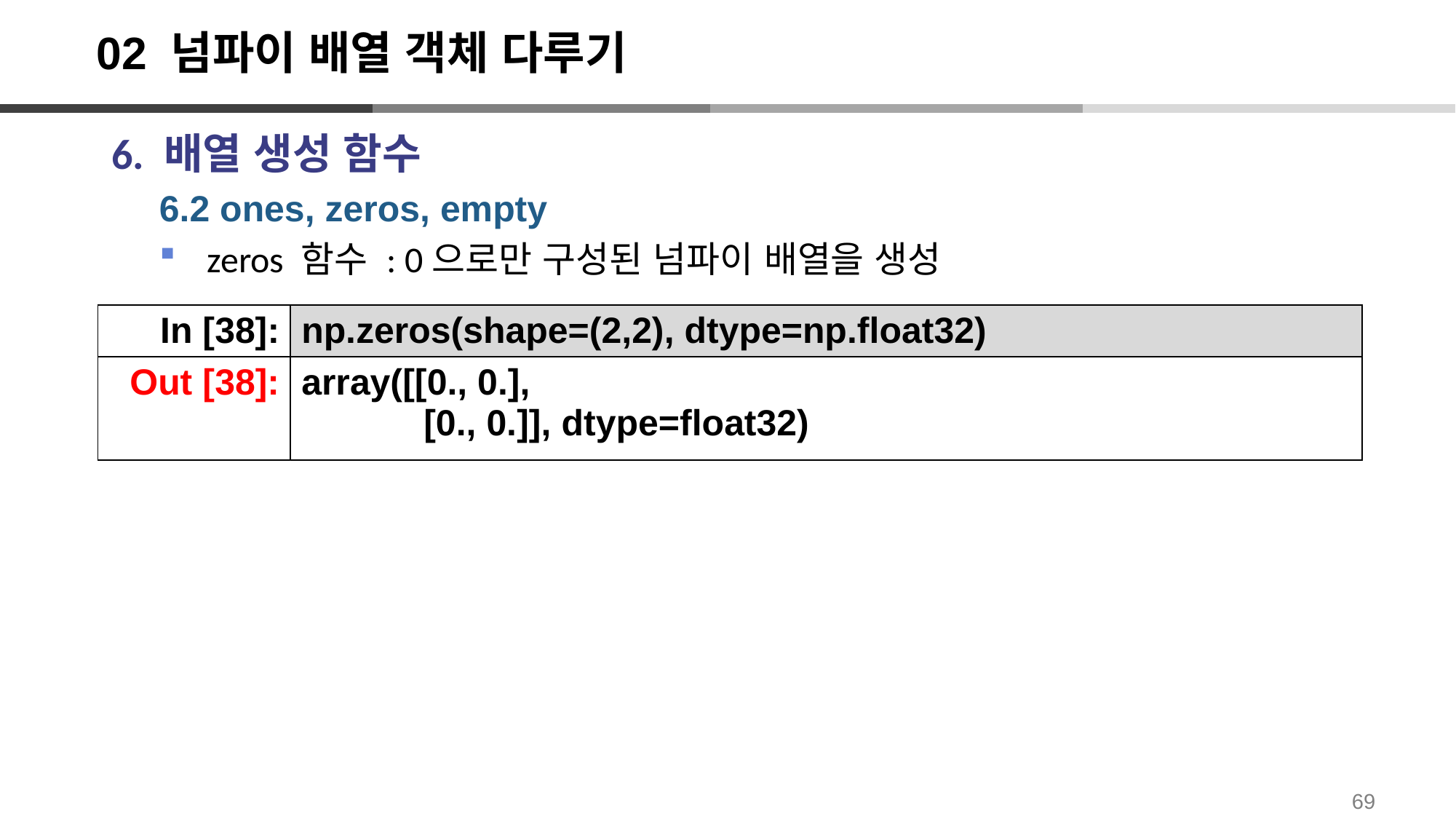

# 02 넘파이 배열 객체 다루기
6. 배열 생성 함수
6.2 ones, zeros, empty
zeros 함수 : 0으로만 구성된 넘파이 배열을 생성
| In [38]: | np.zeros(shape=(2,2), dtype=np.float32) |
| --- | --- |
| Out [38]: | array([[0., 0.], [0., 0.]], dtype=float32) |